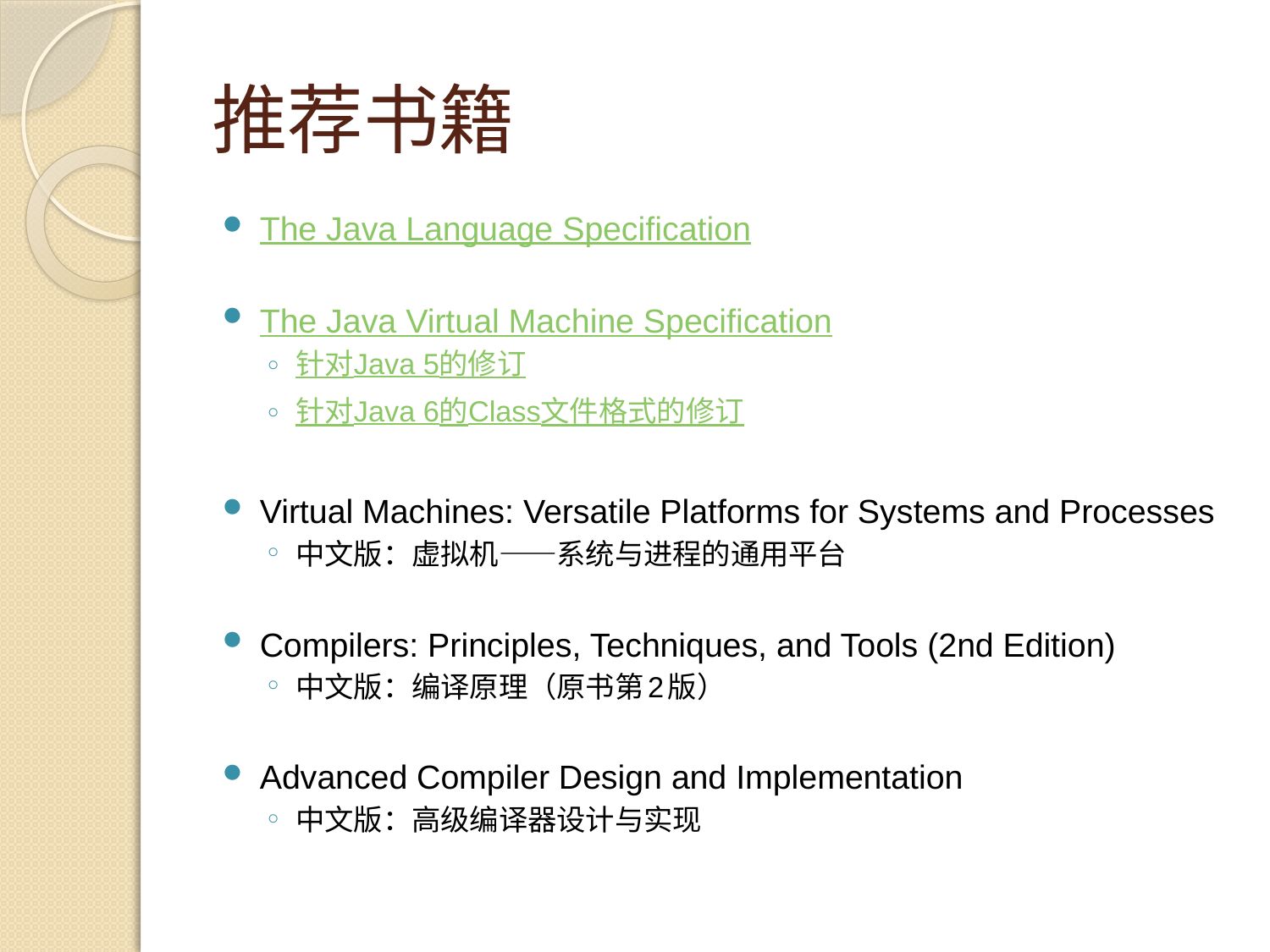

# 推荐书籍
The Java Language Specification

The Java Virtual Machine Specification
针对Java 5的修订
针对Java 6的Class文件格式的修订

Virtual Machines: Versatile Platforms for Systems and Processes
中文版：虚拟机——系统与进程的通用平台

Compilers: Principles, Techniques, and Tools (2nd Edition)
中文版：编译原理（原书第2版）

Advanced Compiler Design and Implementation
中文版：高级编译器设计与实现